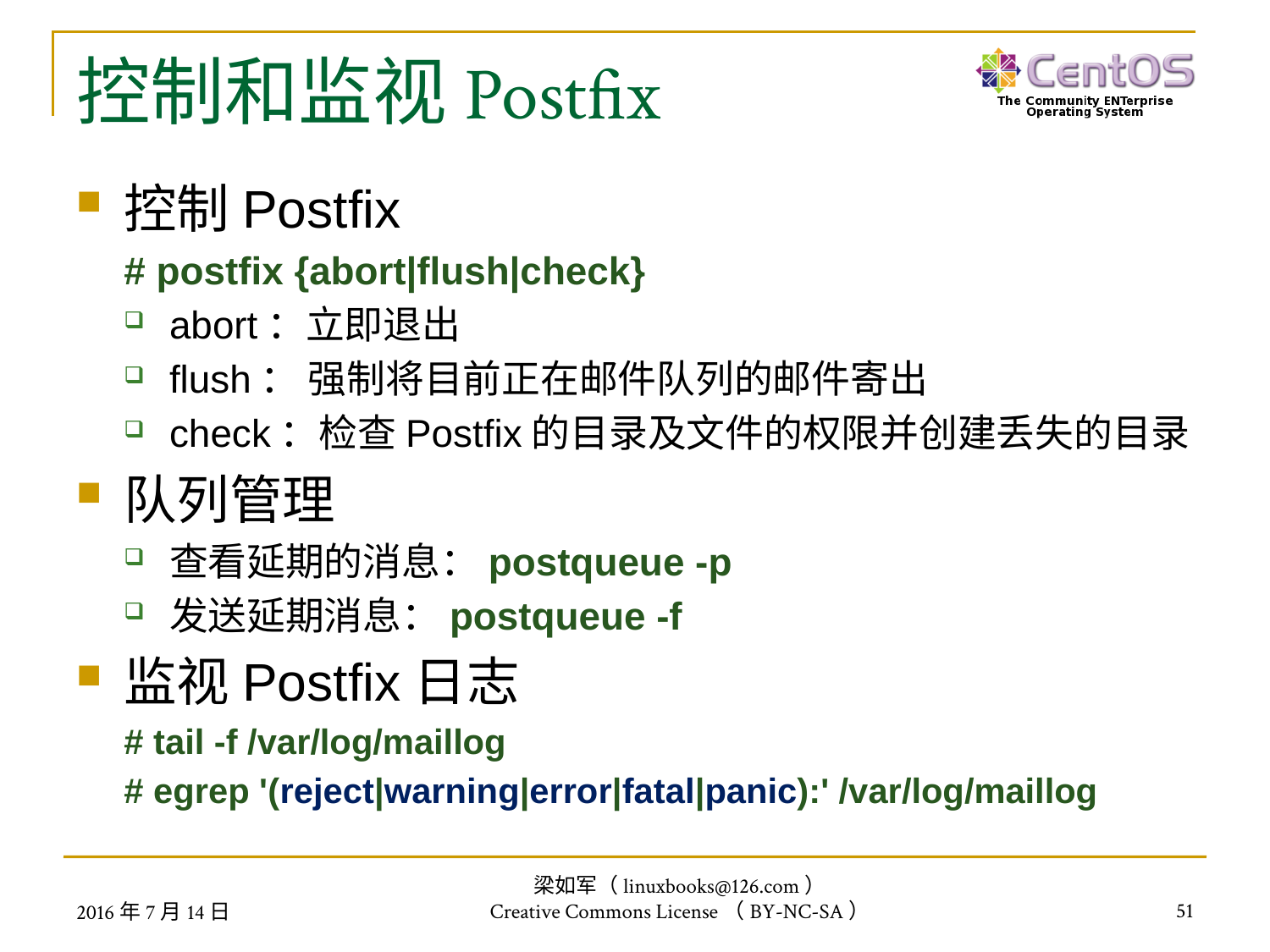

# 控制和监视Postfix
控制Postfix
# postfix {abort|flush|check}
abort：立即退出
flush： 强制将目前正在邮件队列的邮件寄出
check：检查Postfix的目录及文件的权限并创建丢失的目录
队列管理
查看延期的消息：postqueue -p
发送延期消息：postqueue -f
监视Postfix日志
# tail -f /var/log/maillog
# egrep '(reject|warning|error|fatal|panic):' /var/log/maillog
梁如军（linuxbooks@126.com）
Creative Commons License（BY-NC-SA）
2016年7月14日
51